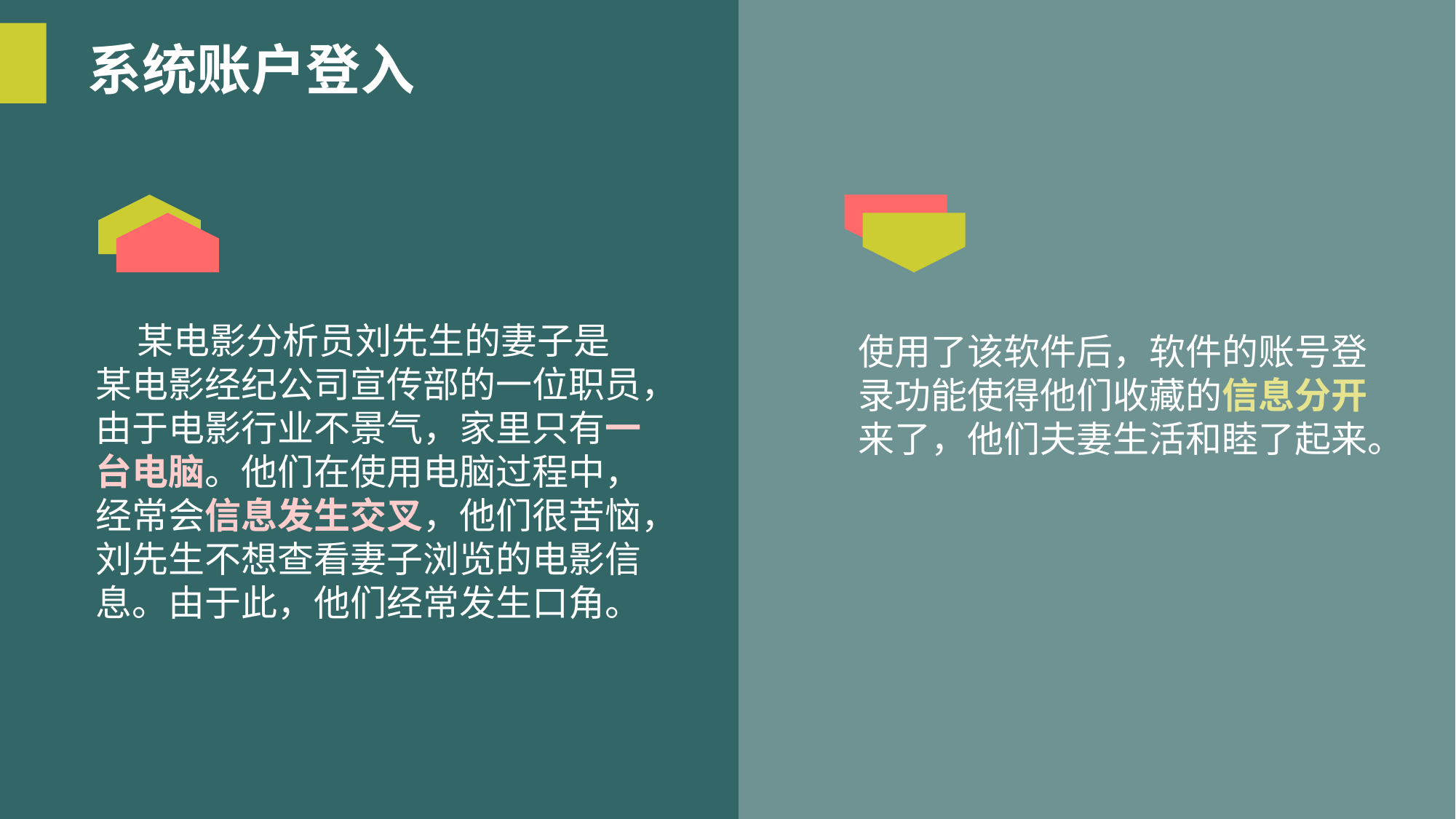

系统账户登入

使用了该软件后，软件的账号登录功能使得他们收藏的信息分开来了，他们夫妻生活和睦了起来。

    某电影分析员刘先生的妻子是某电影经纪公司宣传部的一位职员，由于电影行业不景气，家里只有一台电脑。他们在使用电脑过程中，经常会信息发生交叉，他们很苦恼，刘先生不想查看妻子浏览的电影信息。由于此，他们经常发生口角。